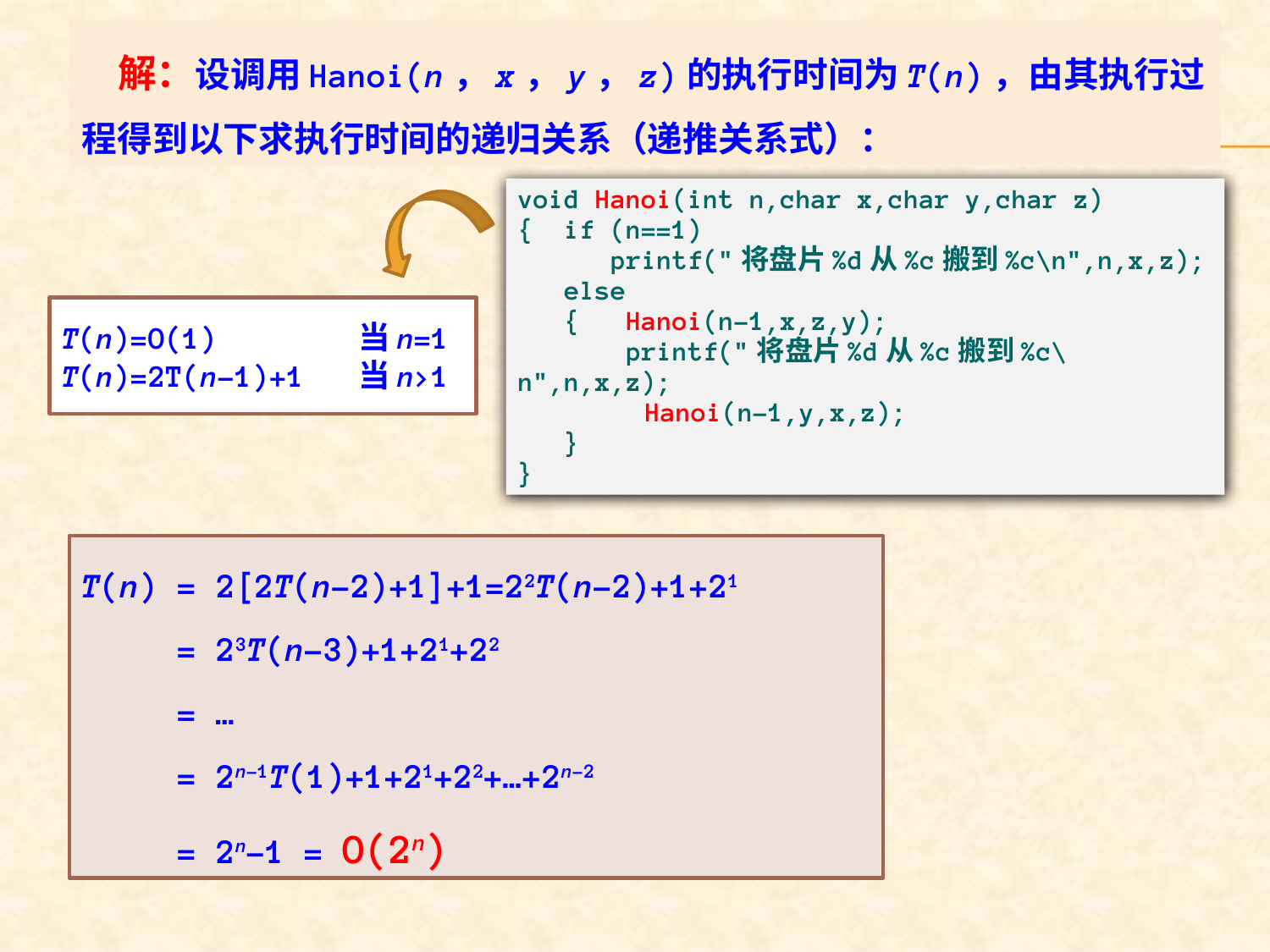

解：设调用Hanoi(n，x，y，z)的执行时间为T(n)，由其执行过程得到以下求执行时间的递归关系（递推关系式）：
void Hanoi(int n,char x,char y,char z)
{  if (n==1)
      printf("将盘片%d从%c搬到%c\n",n,x,z);
   else
   {   Hanoi(n-1,x,z,y);
       printf("将盘片%d从%c搬到%c\n",n,x,z);
	Hanoi(n-1,y,x,z);
   }
}

T(n)=O(1)	  当n=1
T(n)=2T(n-1)+1	  当n>1
T(n) = 2[2T(n-2)+1]+1=22T(n-2)+1+21
     = 23T(n-3)+1+21+22
     = …
     = 2n-1T(1)+1+21+22+…+2n-2
     = 2n-1 = O(2n)